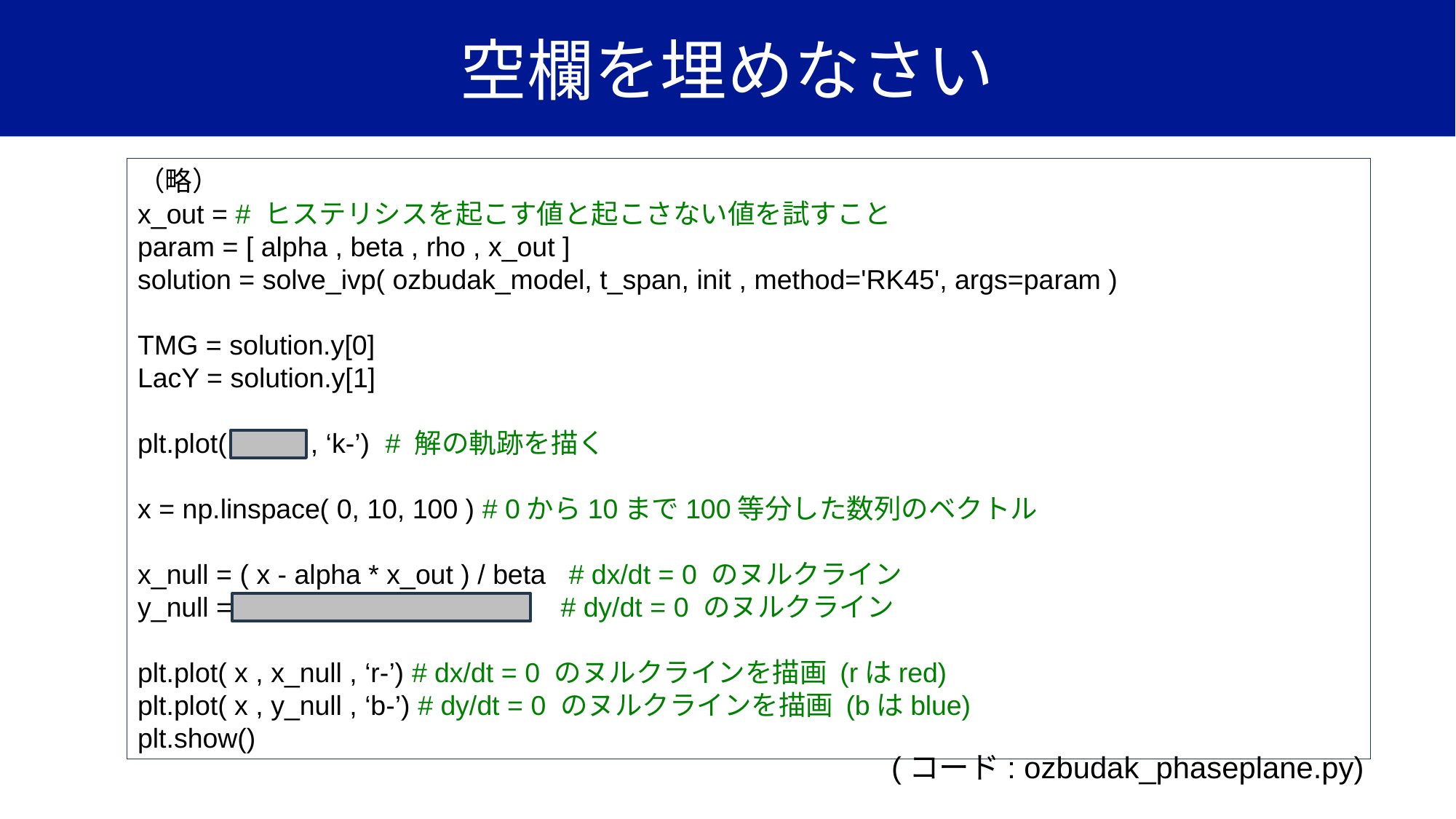

# 空欄を埋めなさい
（略）
x_out = # ヒステリシスを起こす値と起こさない値を試すこと
param = [ alpha , beta , rho , x_out ]
solution = solve_ivp( ozbudak_model, t_span, init , method='RK45', args=param )

TMG = solution.y[0]
LacY = solution.y[1]

plt.plot(     ,     , ‘k-’)  # 解の軌跡を描く

x = np.linspace( 0, 10, 100 ) # 0から10まで100等分した数列のベクトル

x_null = ( x - alpha * x_out ) / beta   # dx/dt = 0 のヌルクライン
y_null =                                           # dy/dt = 0 のヌルクライン

plt.plot( x , x_null , ‘r-’) # dx/dt = 0 のヌルクラインを描画 (rはred)
plt.plot( x , y_null , ‘b-’) # dy/dt = 0 のヌルクラインを描画 (bはblue)
plt.show()

(コード: ozbudak_phaseplane.py)